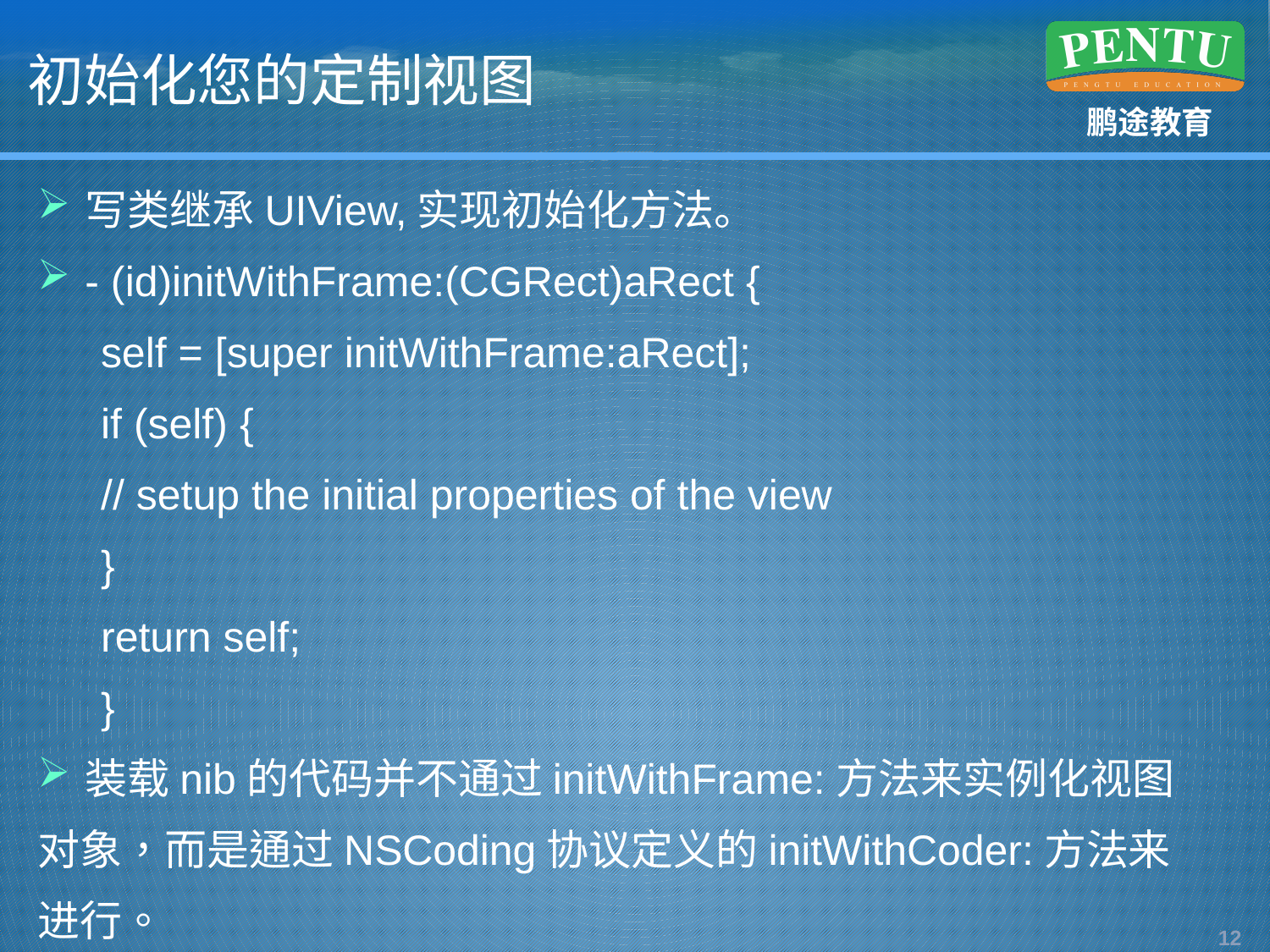

# 初始化您的定制视图
写类继承UIView,实现初始化方法。
- (id)initWithFrame:(CGRect)aRect {
self = [super initWithFrame:aRect];
if (self) {
// setup the initial properties of the view
}
return self;
}
装载nib的代码并不通过initWithFrame:方法来实例化视图
对象，而是通过NSCoding协议定义的initWithCoder:方法来进行。
12